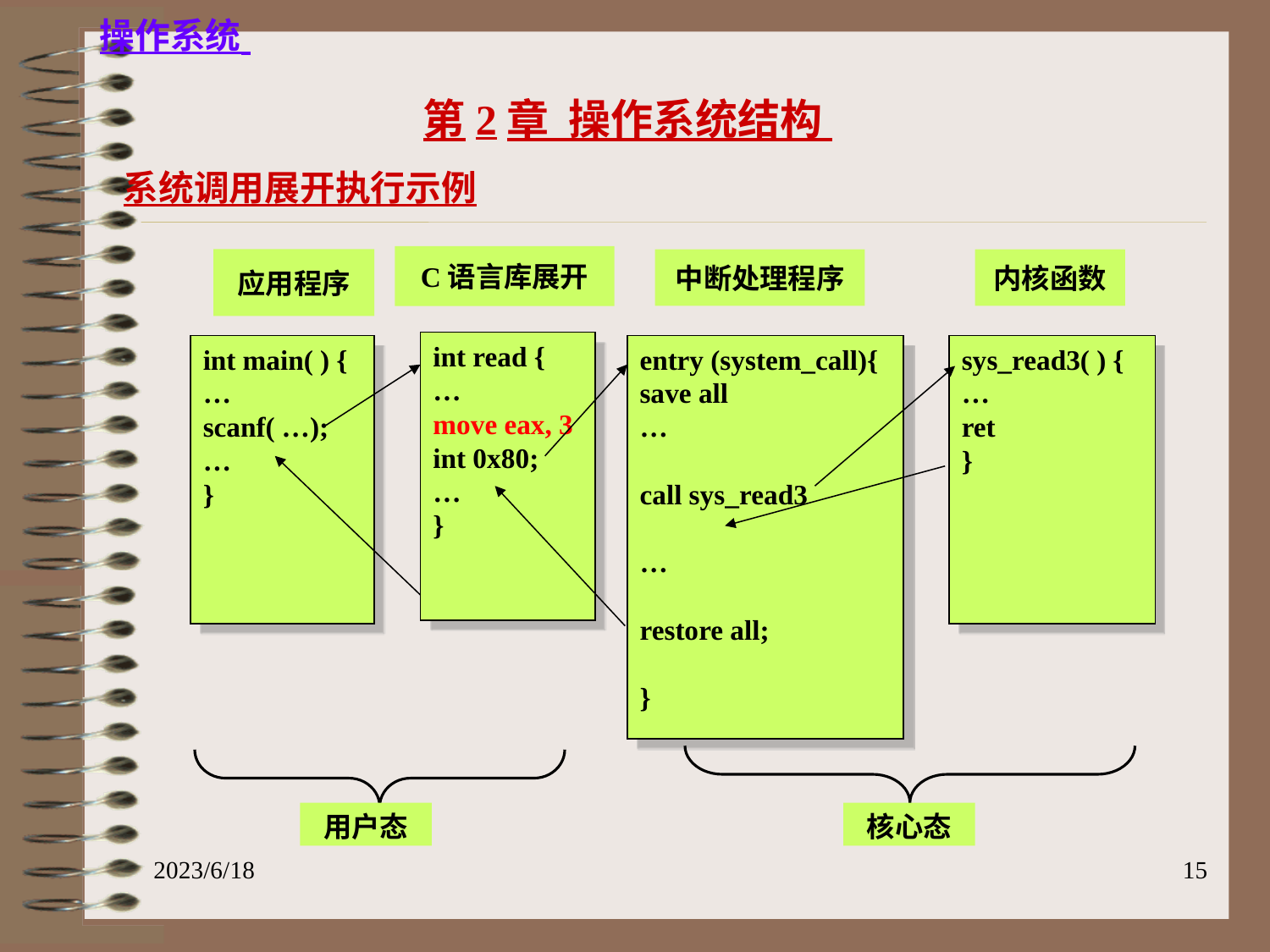

# 系统调用展开执行示例
C语言库展开
应用程序
中断处理程序
内核函数
int read {
…
move eax, 3
int 0x80;
…
}
int main( ) {
…
scanf( …);
…
}
entry (system_call){
save all
…

call sys_read3

…

restore all;

}
sys_read3( ) {
…
ret
}

用户态
核心态
2023/6/18
15